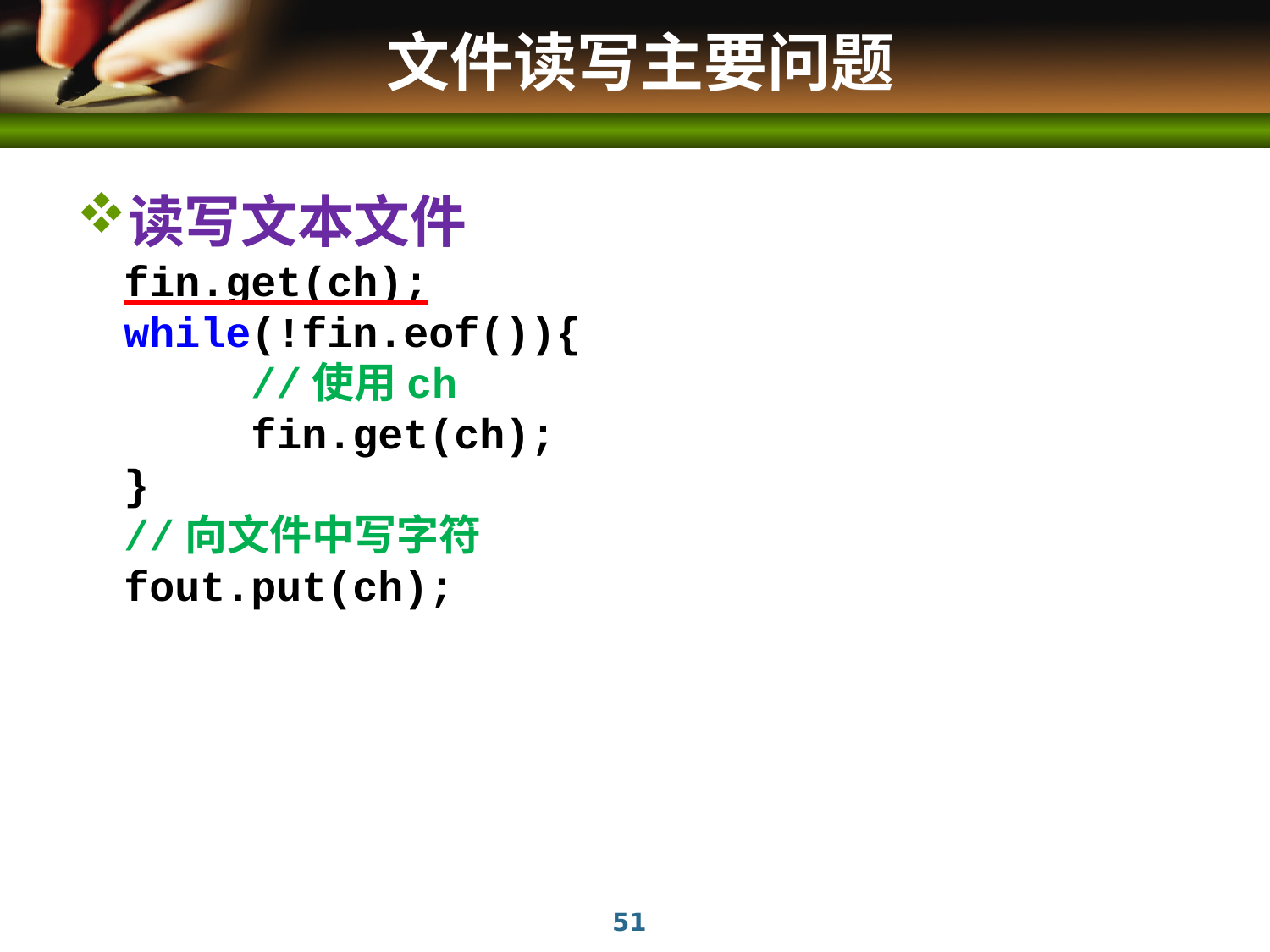

# 文件读写主要问题
读写文本文件
	fin.get(ch);
	while(!fin.eof()){
		//使用ch
		fin.get(ch);
	}
	//向文件中写字符
	fout.put(ch);
51